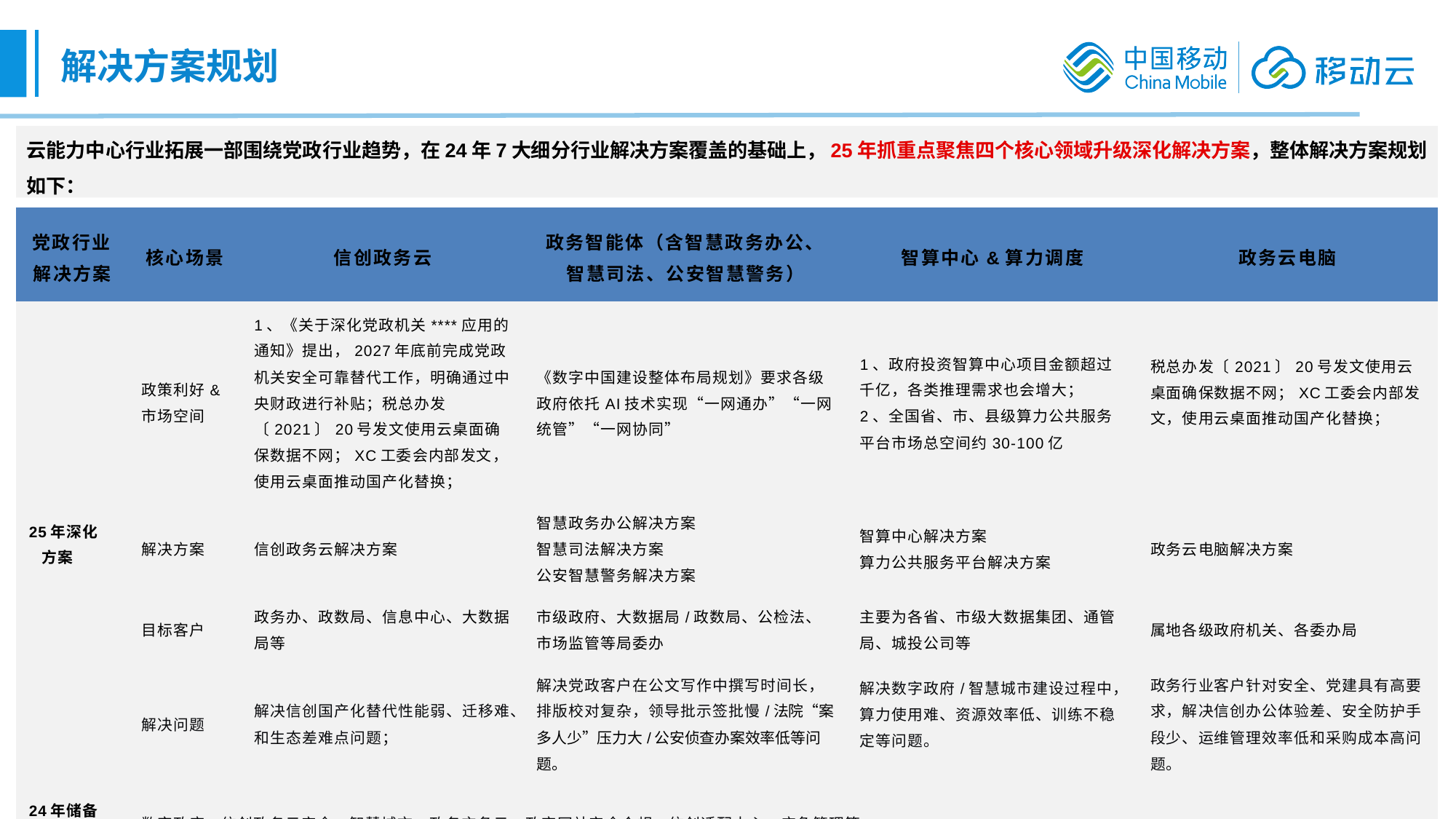

# 解决方案规划
云能力中心行业拓展一部围绕党政行业趋势，在24年7大细分行业解决方案覆盖的基础上，25年抓重点聚焦四个核心领域升级深化解决方案，整体解决方案规划如下：
| 党政行业解决方案 | 核心场景 | 信创政务云 | 政务智能体（含智慧政务办公、智慧司法、公安智慧警务） | 智算中心&算力调度 | 政务云电脑 |
| --- | --- | --- | --- | --- | --- |
| 25年深化 方案 | 政策利好& 市场空间 | 1、《关于深化党政机关\*\*\*\*应用的通知》提出，2027年底前完成党政机关安全可靠替代工作，明确通过中央财政进行补贴；税总办发〔2021〕20号发文使用云桌面确保数据不网；XC工委会内部发文，使用云桌面推动国产化替换； | 《数字中国建设整体布局规划》要求各级政府依托AI技术实现“一网通办”“一网统管”“一网协同” | 1、政府投资智算中心项目金额超过千亿，各类推理需求也会增大； 2、全国省、市、县级算力公共服务平台市场总空间约30-100亿 | 税总办发〔2021〕20号发文使用云桌面确保数据不网；XC工委会内部发文，使用云桌面推动国产化替换； |
|  | 解决方案 | 信创政务云解决方案 | 智慧政务办公解决方案 智慧司法解决方案 公安智慧警务解决方案 | 智算中心解决方案 算力公共服务平台解决方案 | 政务云电脑解决方案 |
|  | 目标客户 | 政务办、政数局、信息中心、大数据局等 | 市级政府、大数据局/政数局、公检法、市场监管等局委办 | 主要为各省、市级大数据集团、通管局、城投公司等 | 属地各级政府机关、各委办局 |
|  | 解决问题 | 解决信创国产化替代性能弱、迁移难、和生态差难点问题； | 解决党政客户在公文写作中撰写时间长，排版校对复杂，领导批示签批慢/法院“案多人少”压力大/公安侦查办案效率低等问题。 | 解决数字政府/智慧城市建设过程中，算力使用难、资源效率低、训练不稳定等问题。 | 政务行业客户针对安全、党建具有高要求，解决信创办公体验差、安全防护手段少、运维管理效率低和采购成本高问题。 |
| 24年储备 方案 | 数字政府、信创政务云安全、智慧城市、政务灾备云、政府网站安全合规、信创适配中心、应急管理等 |  |  |  |  |